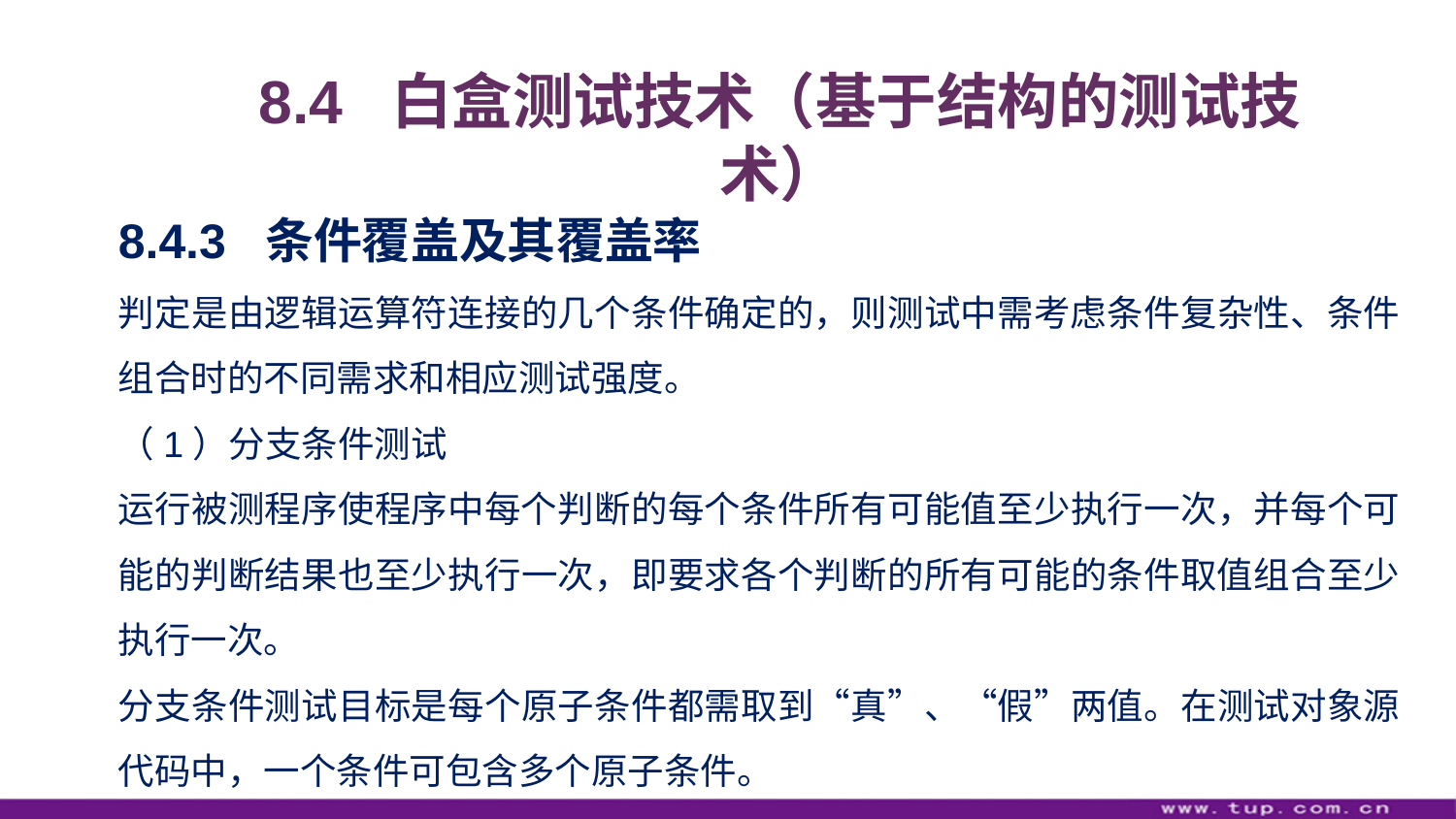

8.4  白盒测试技术（基于结构的测试技术）

8.4.3  条件覆盖及其覆盖率
判定是由逻辑运算符连接的几个条件确定的，则测试中需考虑条件复杂性、条件组合时的不同需求和相应测试强度。
（1）分支条件测试
运行被测程序使程序中每个判断的每个条件所有可能值至少执行一次，并每个可能的判断结果也至少执行一次，即要求各个判断的所有可能的条件取值组合至少执行一次。
分支条件测试目标是每个原子条件都需取到“真”、“假”两值。在测试对象源代码中，一个条件可包含多个原子条件。